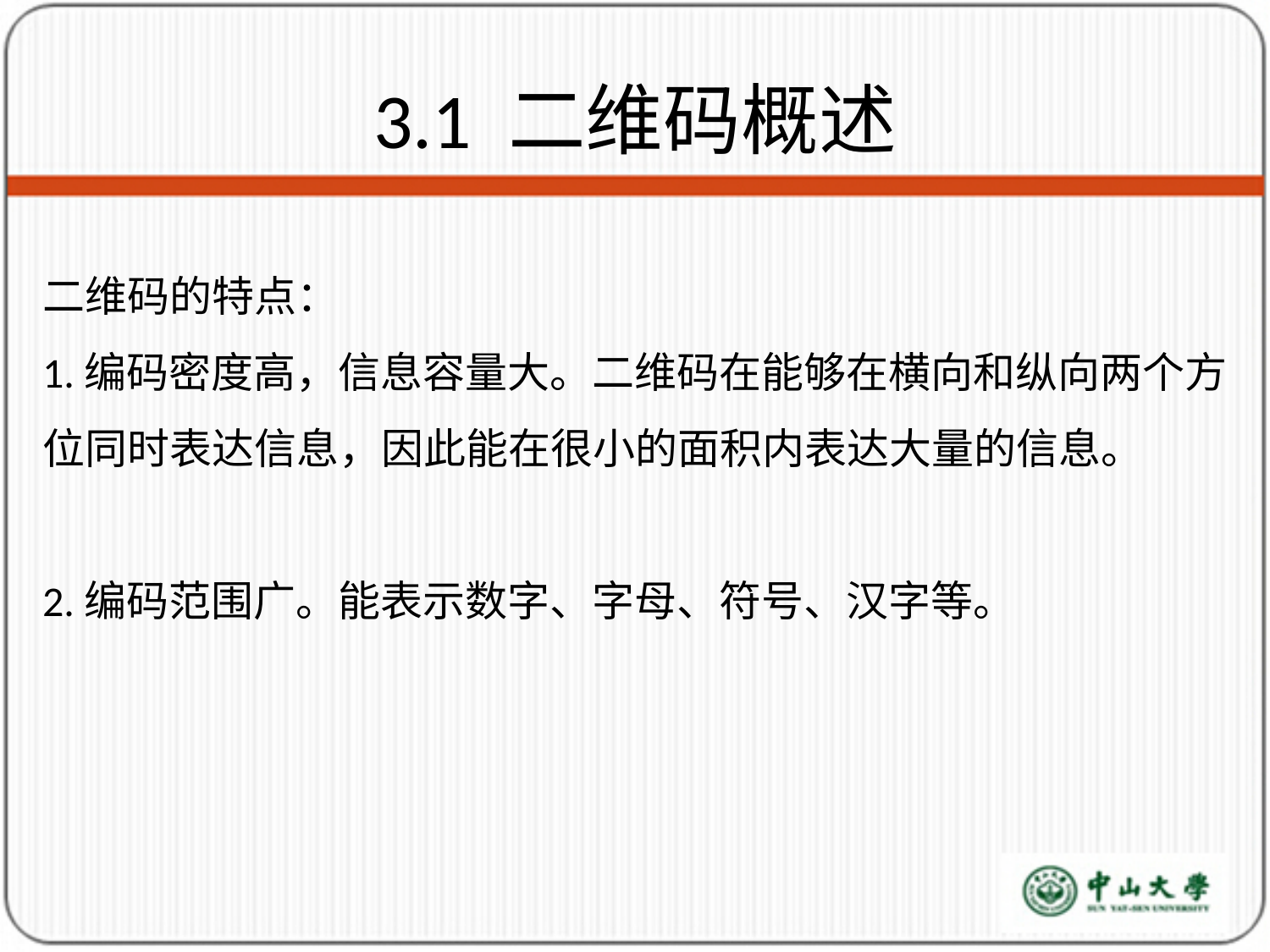

# 3.1 二维码概述
二维码的特点：
1.编码密度高，信息容量大。二维码在能够在横向和纵向两个方位同时表达信息，因此能在很小的面积内表达大量的信息。

2.编码范围广。能表示数字、字母、符号、汉字等。